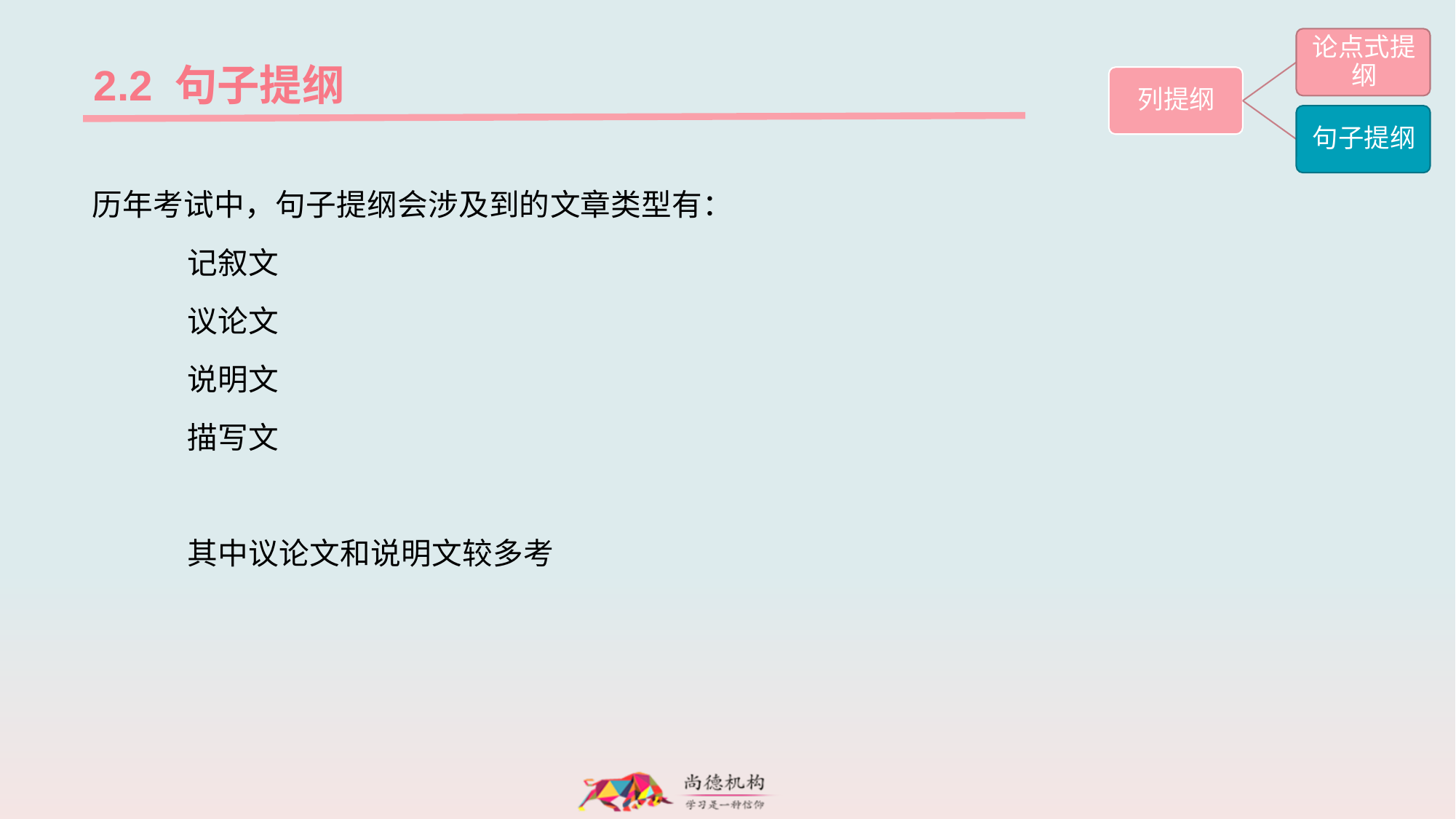

列提纲

论点式提纲

句子提纲
2.2 句子提纲
历年考试中，句子提纲会涉及到的文章类型有：
	记叙文
	议论文
	说明文
	描写文

	其中议论文和说明文较多考